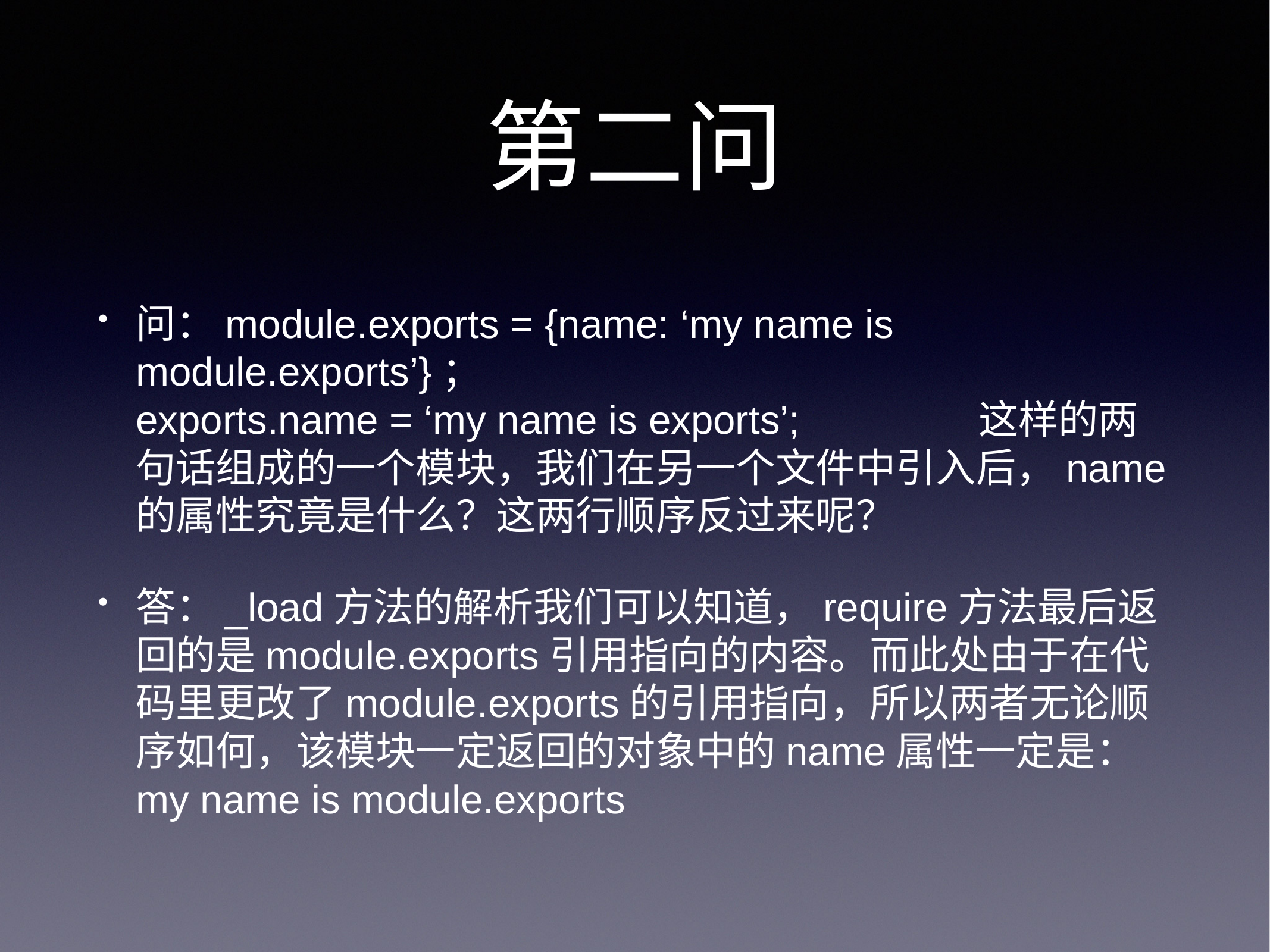

# 第二问
问：module.exports = {name: ‘my name is module.exports’}；                                                      exports.name = ‘my name is exports’;               这样的两句话组成的一个模块，我们在另一个文件中引入后，name的属性究竟是什么？这两行顺序反过来呢？
答：_load方法的解析我们可以知道，require方法最后返回的是module.exports引用指向的内容。而此处由于在代码里更改了module.exports的引用指向，所以两者无论顺序如何，该模块一定返回的对象中的name属性一定是：my name is module.exports